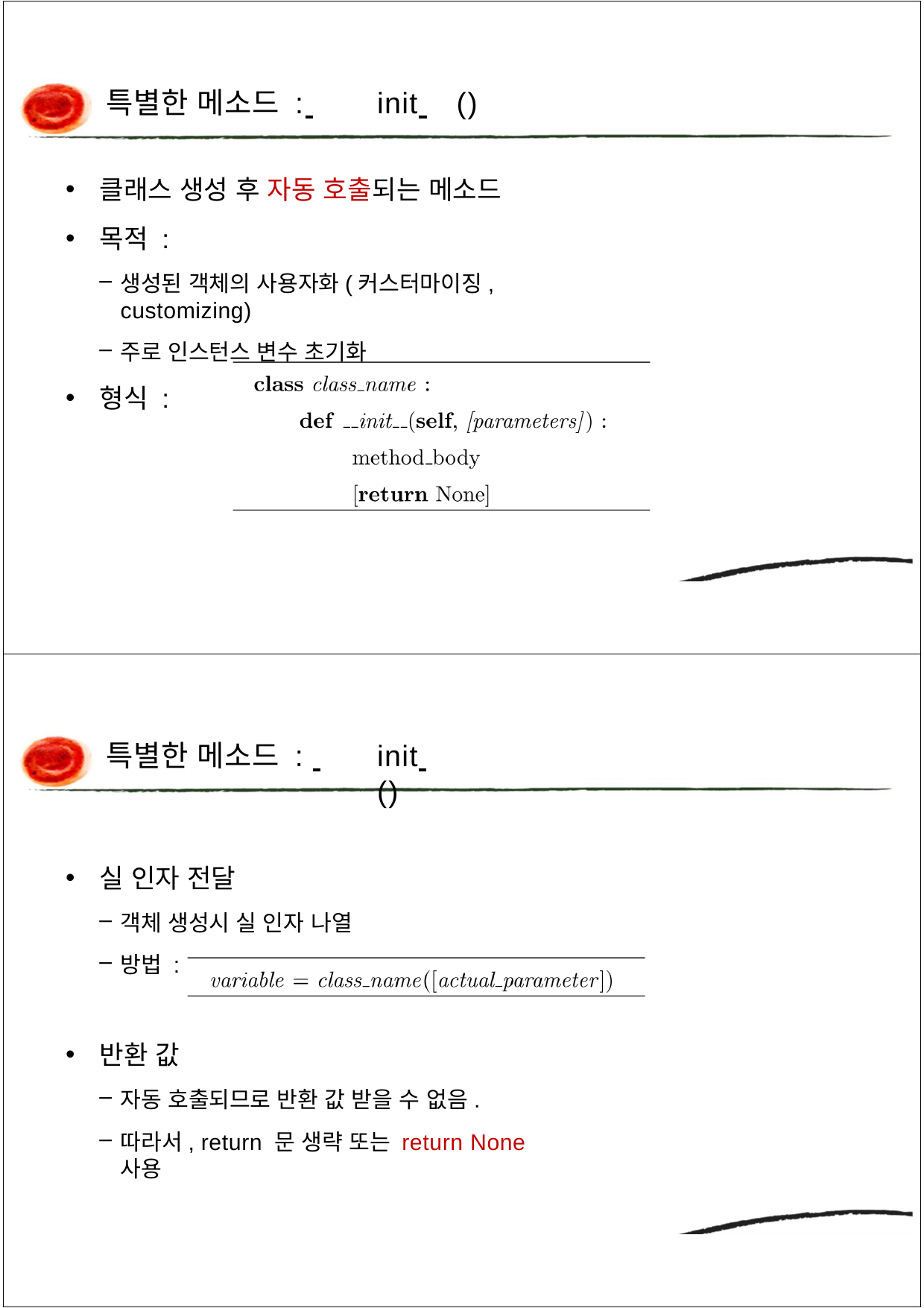

특별한 메소드 : 	init 	()

클래스 생성 후 자동 호출되는 메소드
목적 :
생성된 객체의 사용자화(커스터마이징, customizing)
주로 인스턴스 변수 초기화
형식 :

특별한 메소드 :  	init 	()

실 인자 전달
객체 생성시 실 인자 나열
방법 :

반환 값
자동 호출되므로 반환 값 받을 수 없음.
따라서, return 문 생략 또는 return None 사용